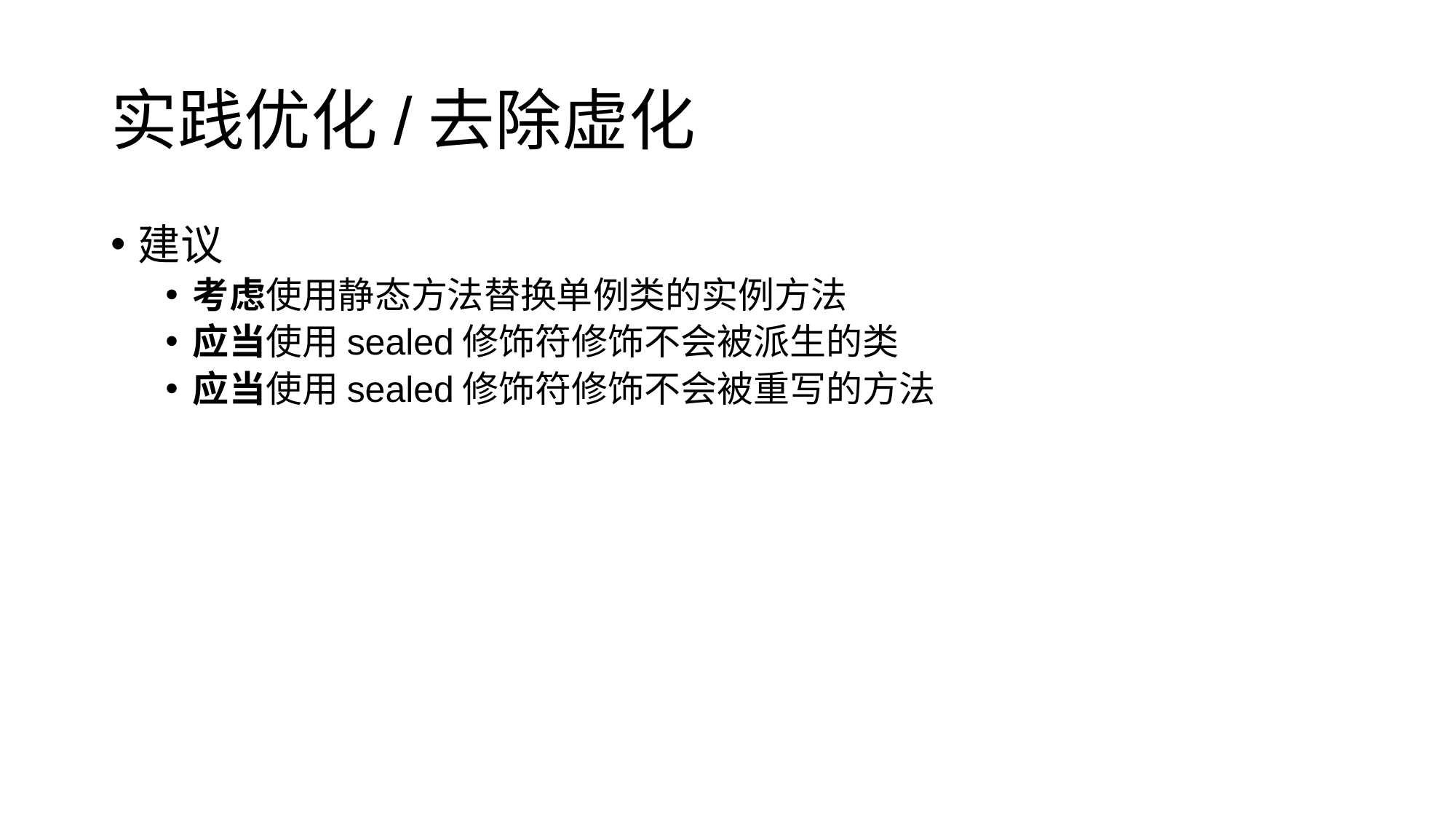

# 实践优化/去除虚化
建议
考虑使用静态方法替换单例类的实例方法
应当使用sealed修饰符修饰不会被派生的类
应当使用sealed修饰符修饰不会被重写的方法